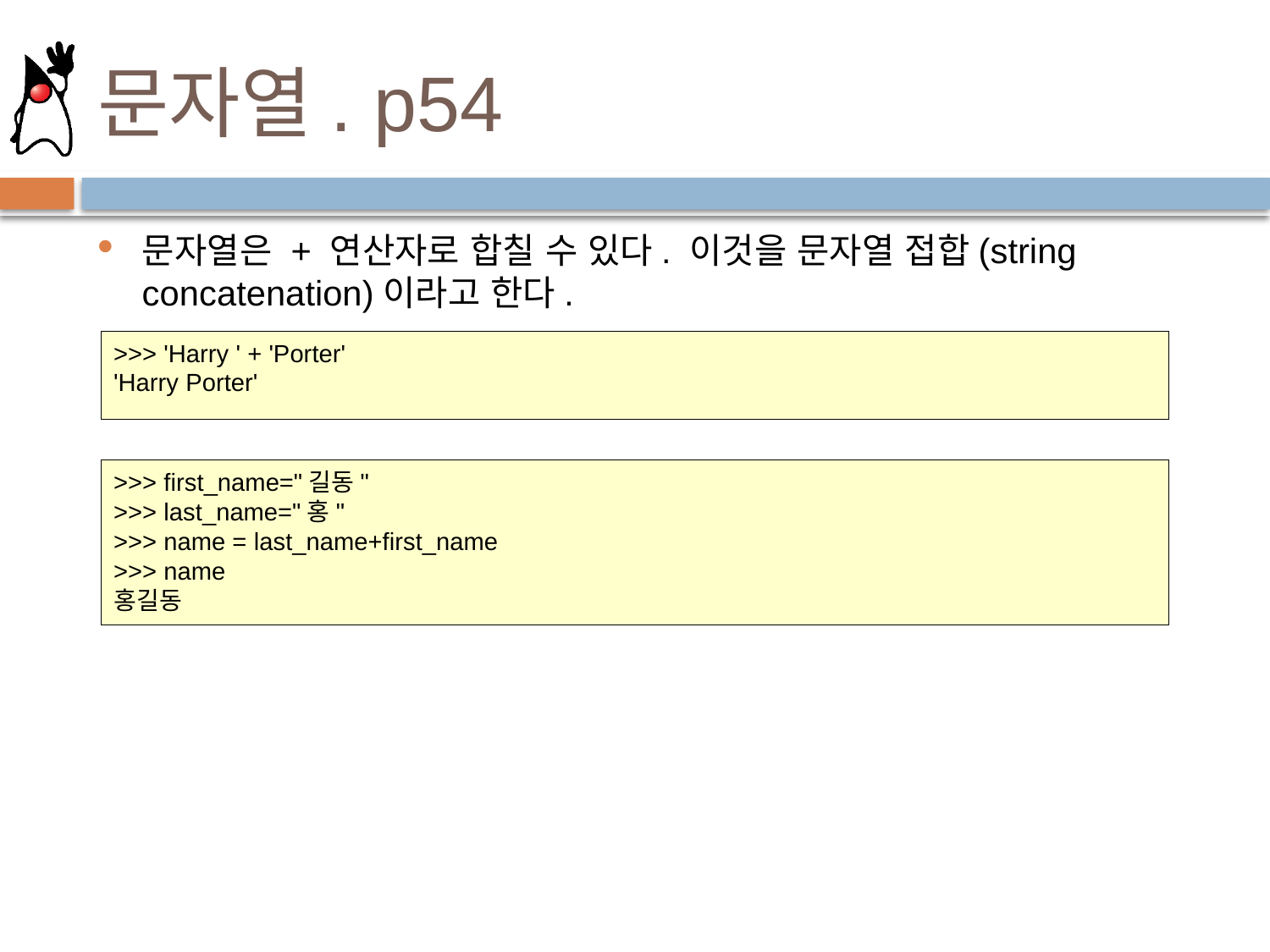

# 문자열. p54
문자열은 + 연산자로 합칠 수 있다. 이것을 문자열 접합(string concatenation)이라고 한다.
>>> 'Harry ' + 'Porter'
'Harry Porter'
>>> first_name="길동"
>>> last_name="홍"
>>> name = last_name+first_name
>>> name
홍길동